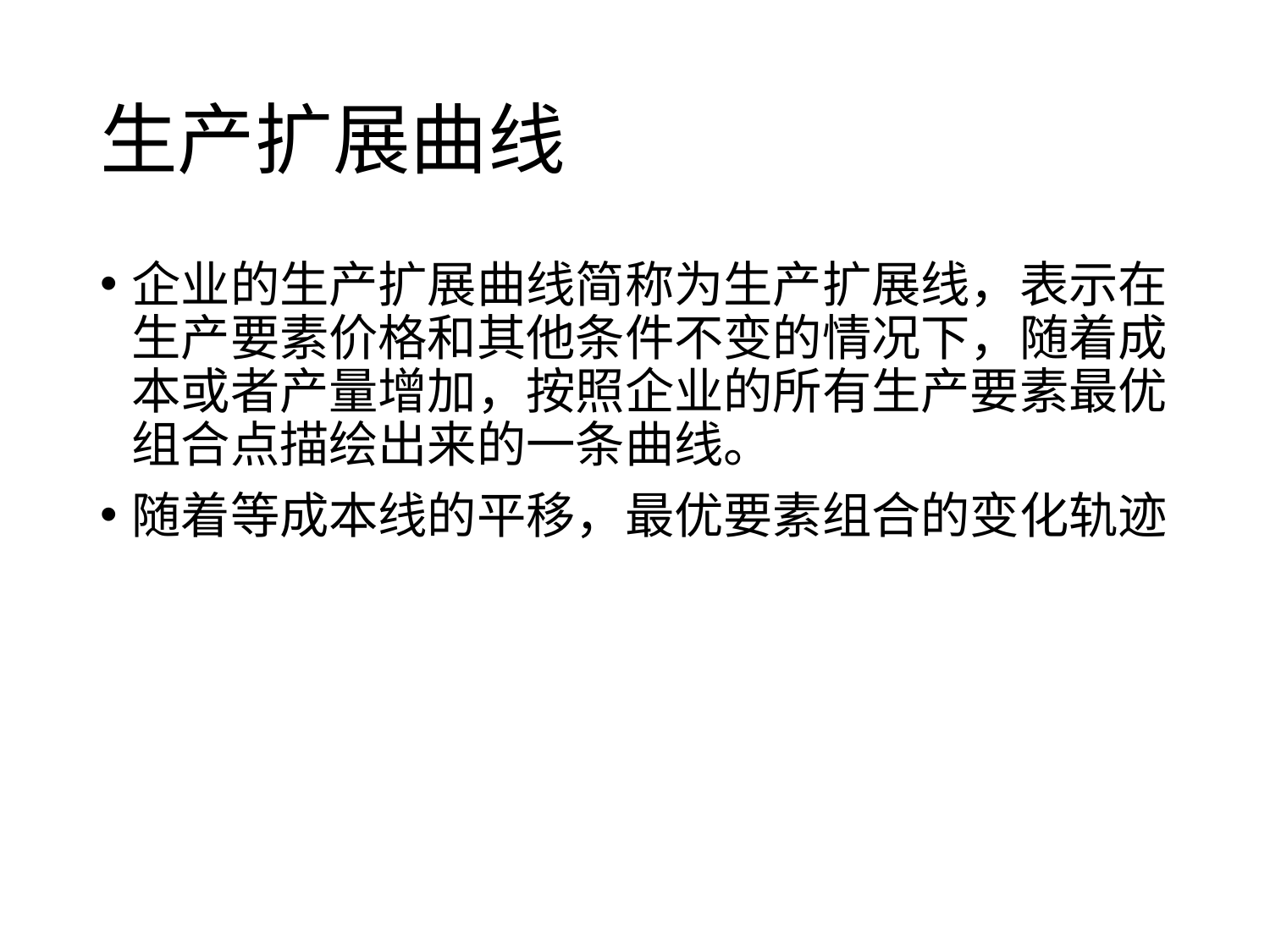

# 生产扩展曲线
企业的生产扩展曲线简称为生产扩展线，表示在 生产要素价格和其他条件不变的情况下，随着成本或者产量增加，按照企业的所有生产要素最优组合点描绘出来的一条曲线。
随着等成本线的平移，最优要素组合的变化轨迹